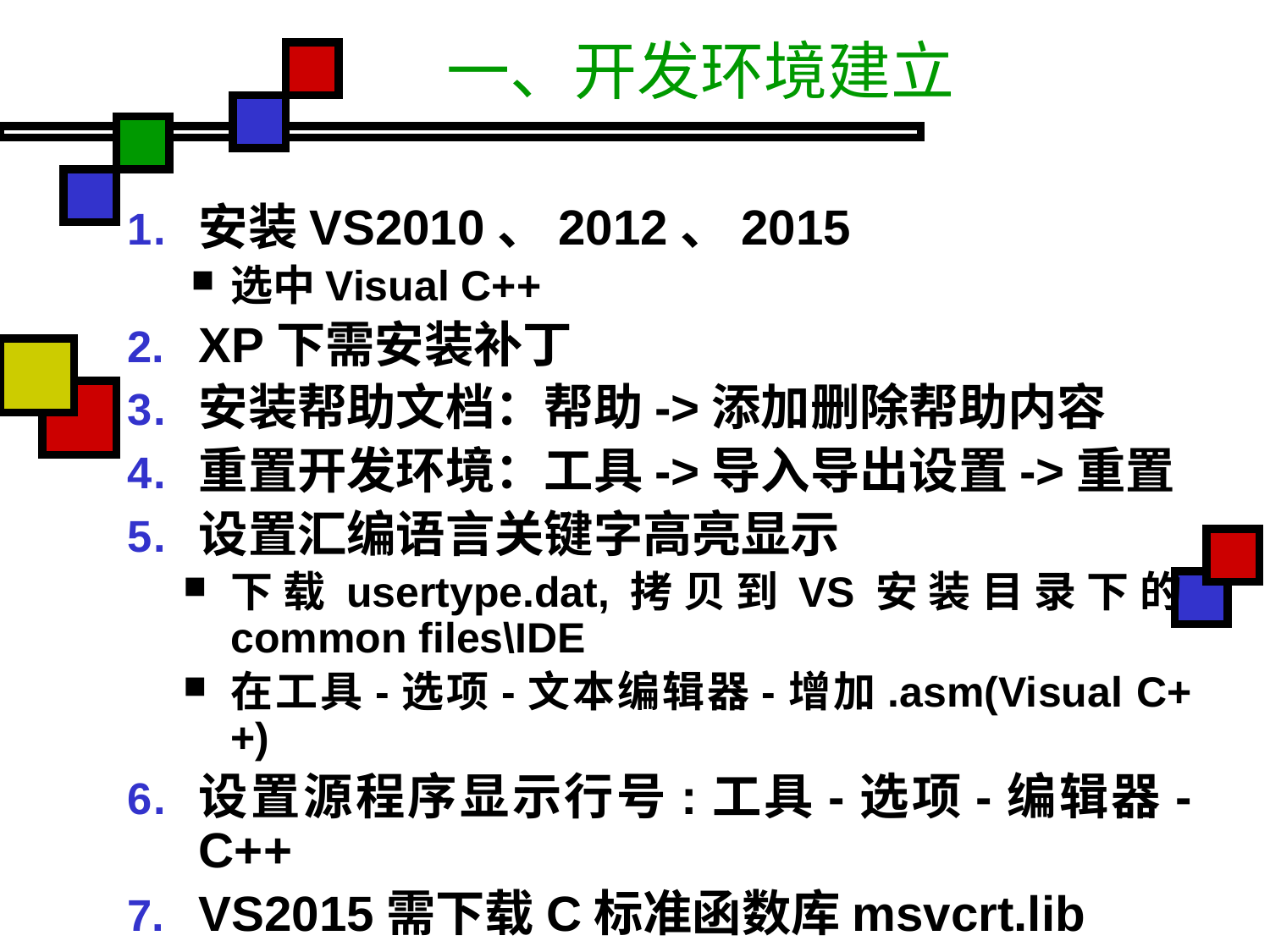

# 一、开发环境建立
安装VS2010、2012、2015
选中Visual C++
XP下需安装补丁
安装帮助文档：帮助->添加删除帮助内容
重置开发环境：工具->导入导出设置->重置
设置汇编语言关键字高亮显示
下载usertype.dat,拷贝到VS安装目录下的common files\IDE
在工具-选项-文本编辑器-增加.asm(Visual C++)
设置源程序显示行号:工具-选项-编辑器-C++
VS2015需下载C标准函数库msvcrt.lib